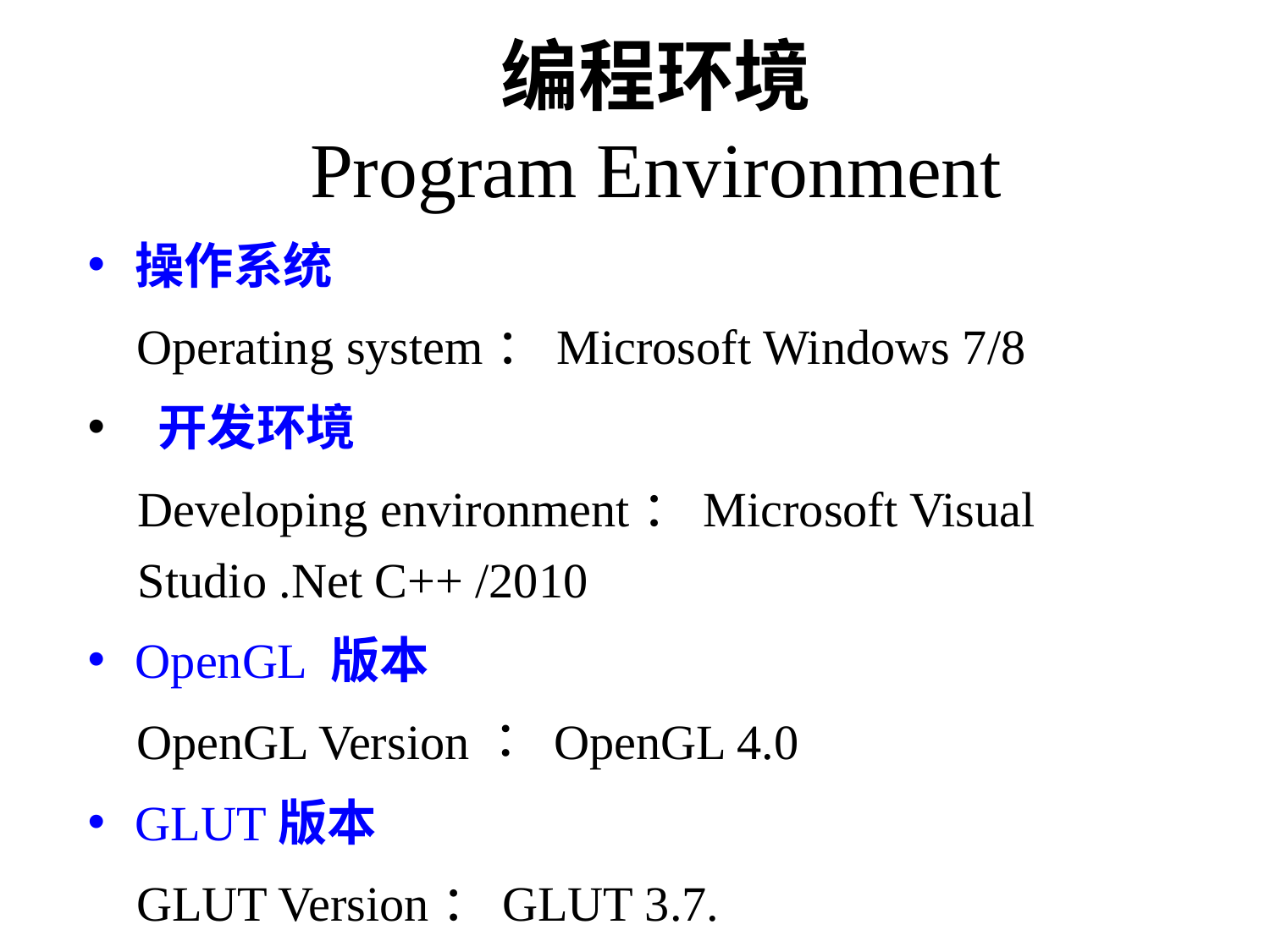

# 编程环境 Program Environment
操作系统
    Operating system：Microsoft Windows 7/8
 开发环境
Developing environment：Microsoft Visual        Studio .Net C++ /2010
OpenGL 版本
    OpenGL Version： OpenGL 4.0
GLUT版本
    GLUT Version：GLUT 3.7.